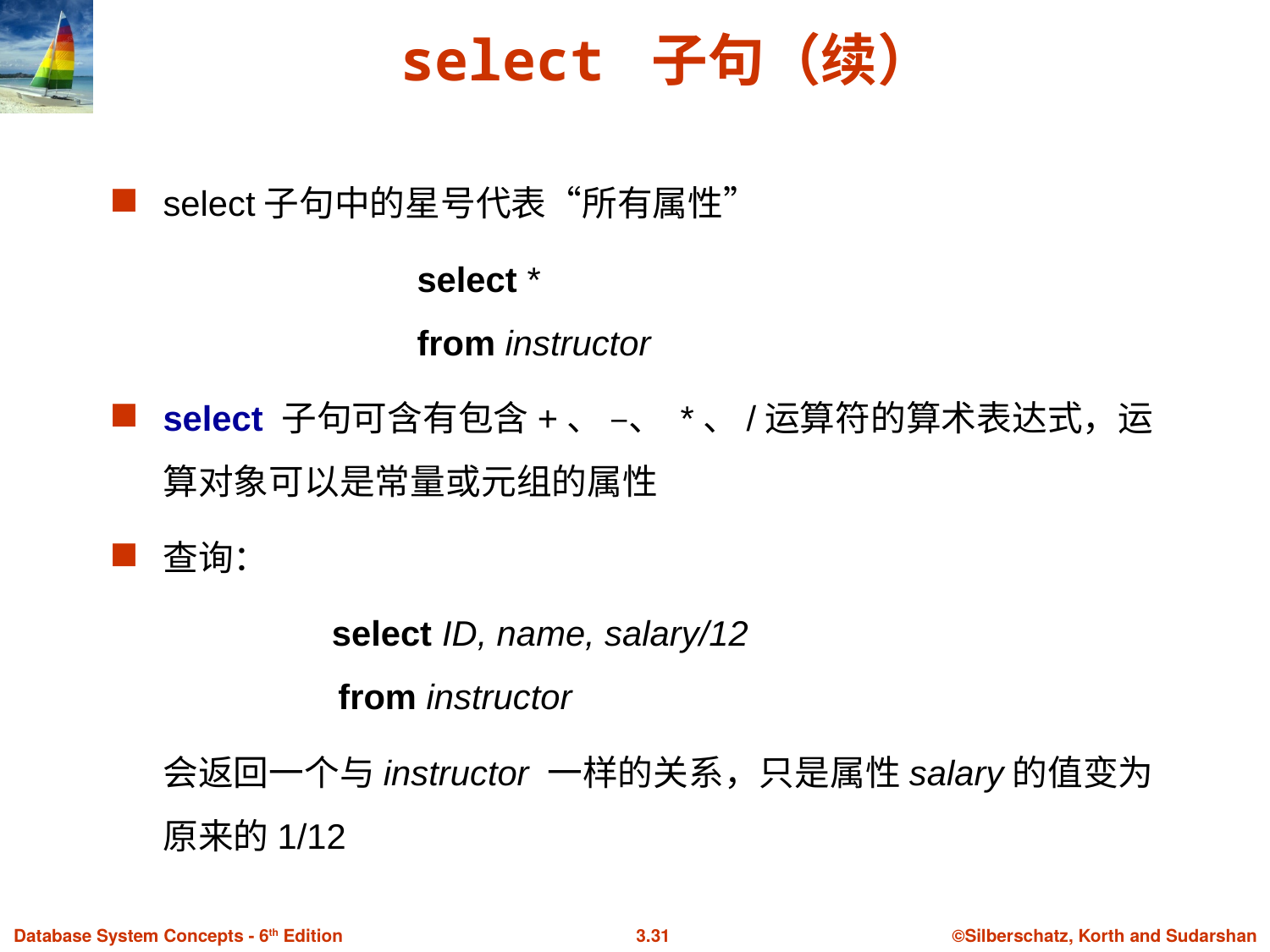

# select 子句（续）
select子句中的星号代表“所有属性”
			select *
		from instructor
select 子句可含有包含+、 –、 *、/运算符的算术表达式，运算对象可以是常量或元组的属性
查询：
	                   select ID, name, salary/12
                  from instructor
	会返回一个与instructor 一样的关系，只是属性salary的值变为原来的1/12